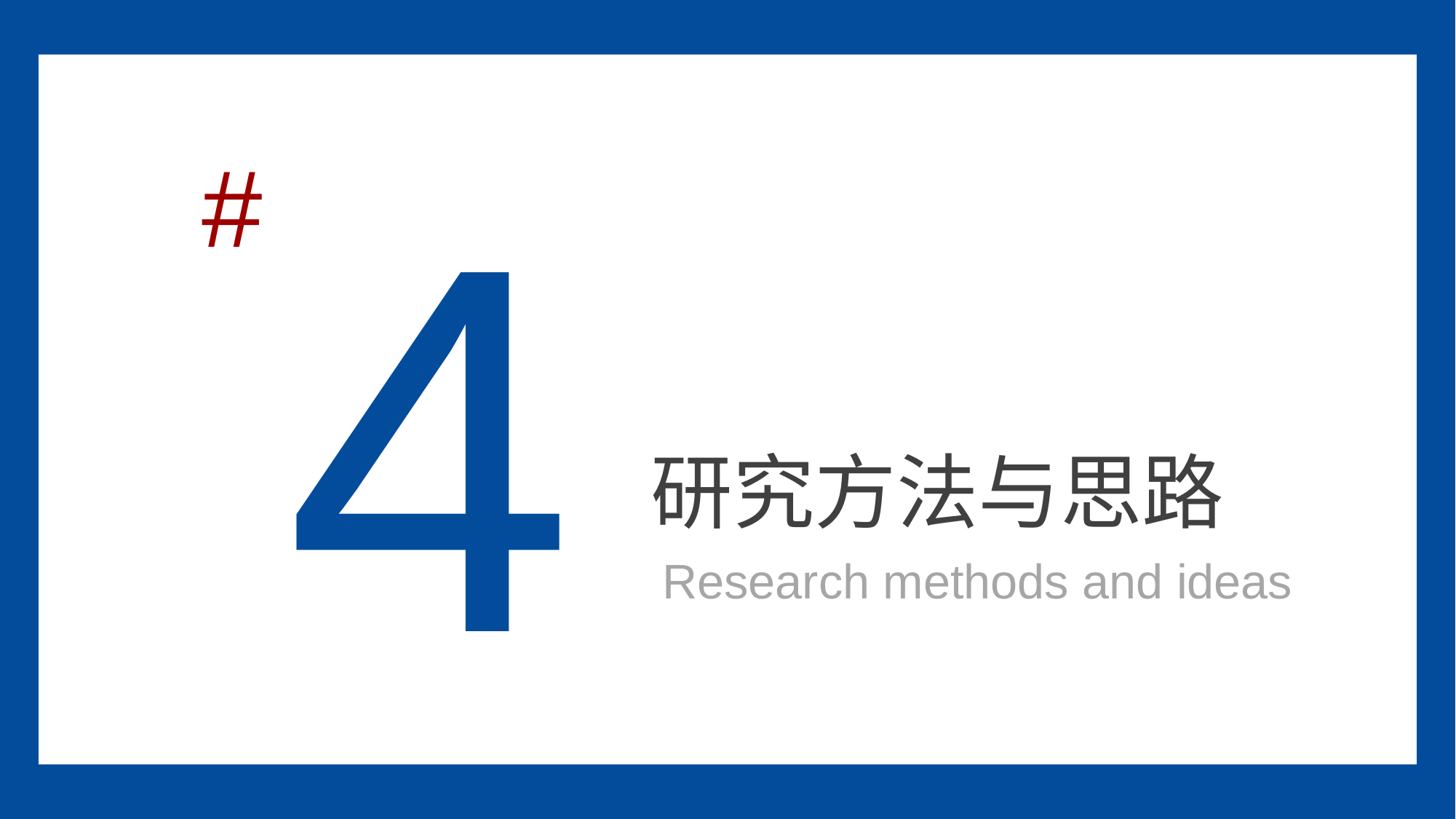

4
#
研究方法与思路
Research methods and ideas